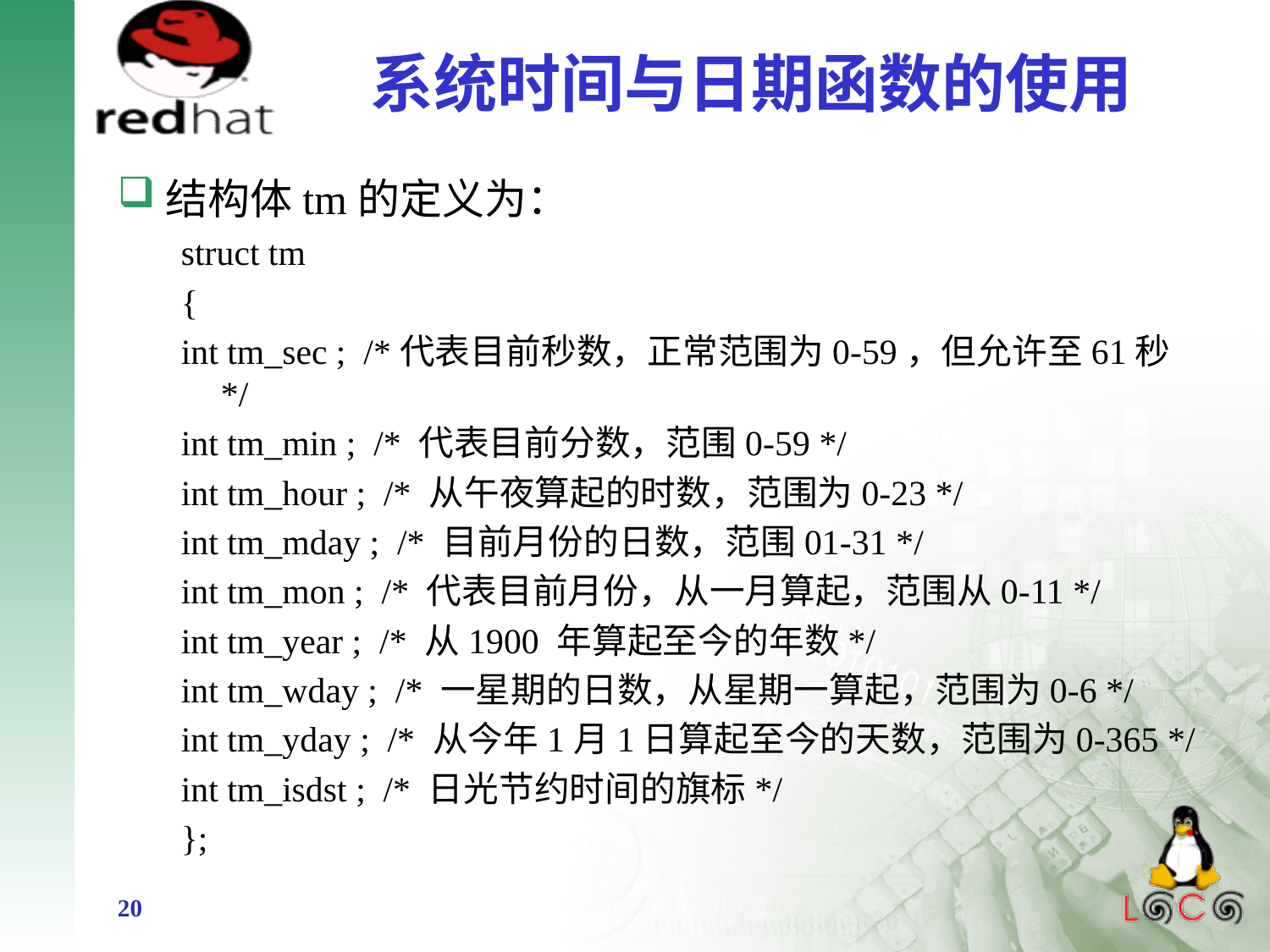

# 系统时间与日期函数的使用
结构体tm的定义为：
struct tm
{
int tm_sec ;  /*代表目前秒数，正常范围为0-59，但允许至61秒*/
int tm_min ;  /* 代表目前分数，范围0-59 */
int tm_hour ;  /* 从午夜算起的时数，范围为0-23 */
int tm_mday ;  /* 目前月份的日数，范围01-31 */
int tm_mon ;  /* 代表目前月份，从一月算起，范围从0-11 */
int tm_year ;  /* 从1900 年算起至今的年数*/
int tm_wday ;  /* 一星期的日数，从星期一算起，范围为0-6 */
int tm_yday ;  /* 从今年1月1日算起至今的天数，范围为0-365 */
int tm_isdst ;  /* 日光节约时间的旗标*/
};
20